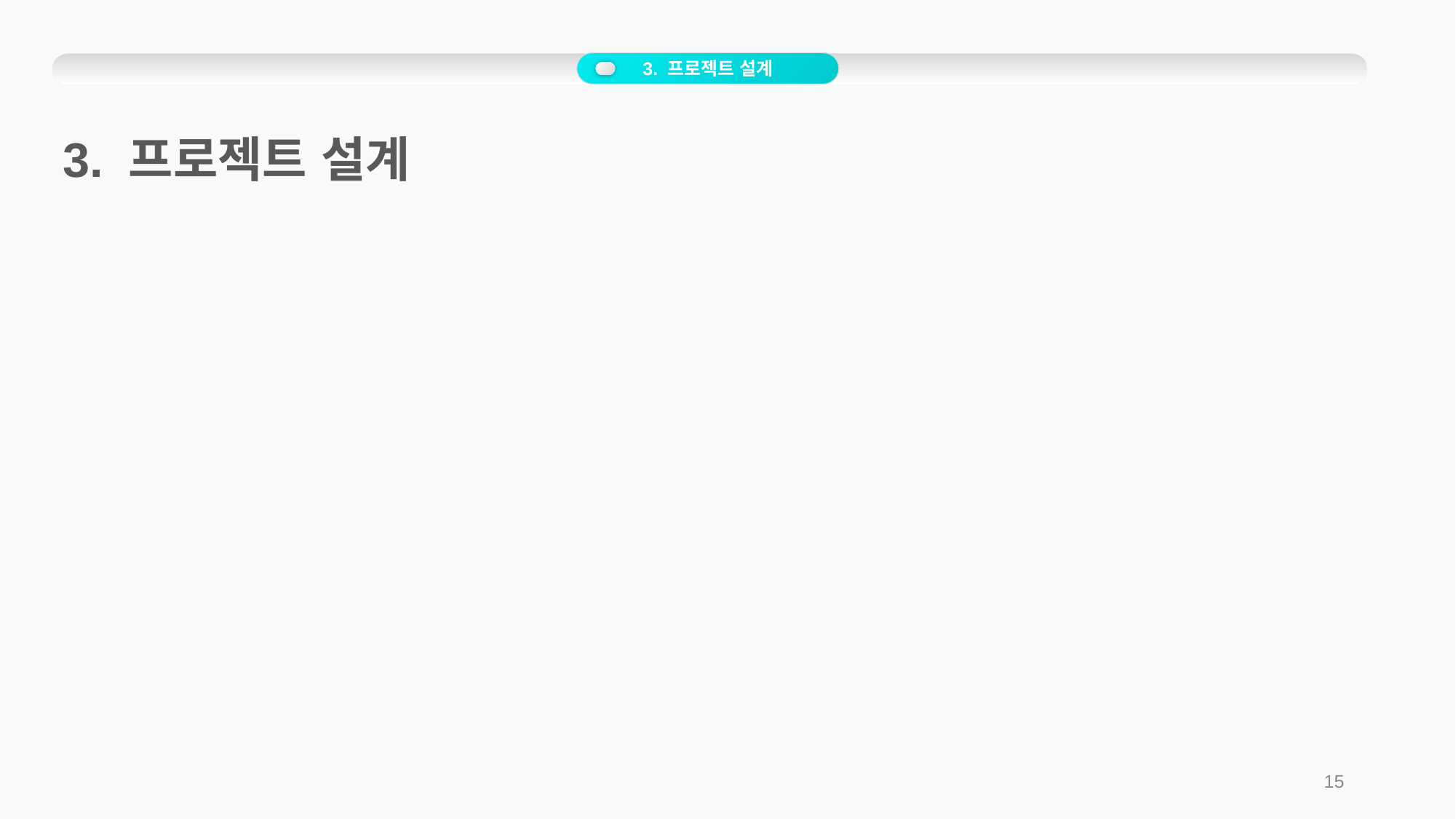

3. 프로젝트 설계

3. 프로젝트 설계
15